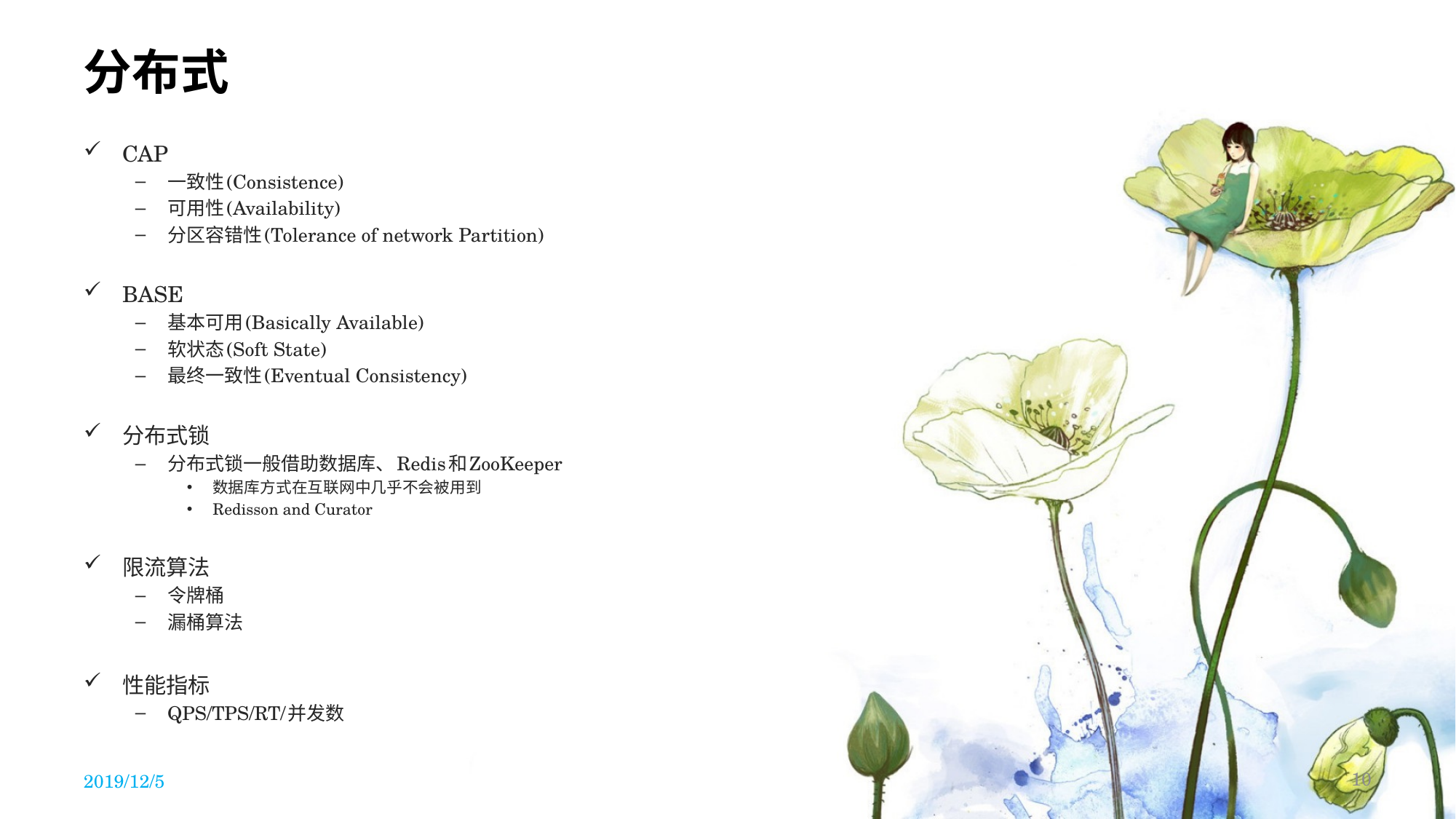

# 分布式
CAP
一致性(Consistence)
可用性(Availability)
分区容错性(Tolerance of network Partition)

BASE
基本可用(Basically Available)
软状态(Soft State)
最终一致性(Eventual Consistency)

分布式锁
分布式锁一般借助数据库、Redis和ZooKeeper
数据库方式在互联网中几乎不会被用到
Redisson and Curator

限流算法
令牌桶
漏桶算法

性能指标
QPS/TPS/RT/并发数
2019/12/5
10